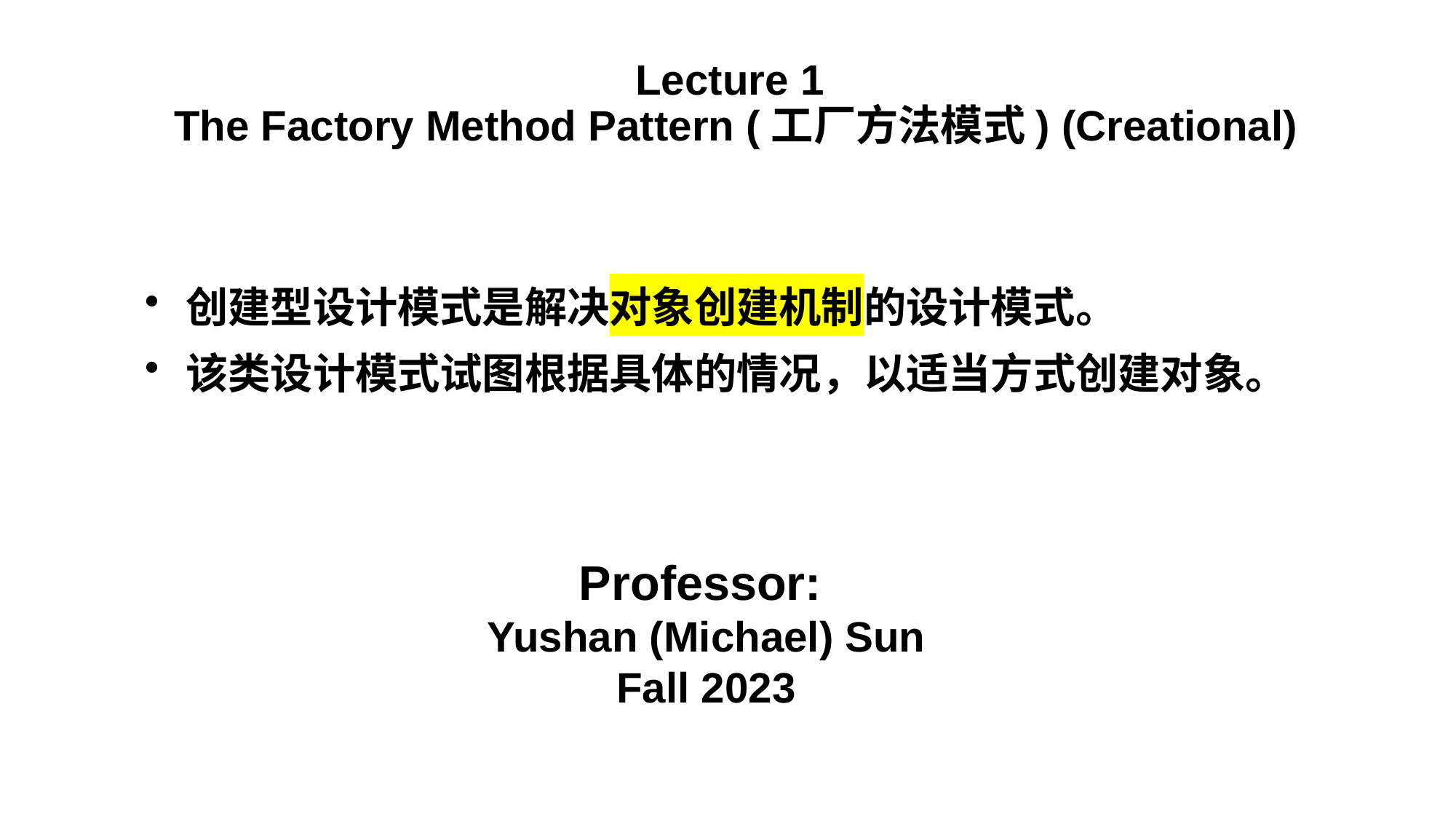

# Lecture 1 The Factory Method Pattern (工厂方法模式) (Creational)
创建型设计模式是解决对象创建机制的设计模式。
该类设计模式试图根据具体的情况，以适当方式创建对象。
Professor:
Yushan (Michael) Sun
Fall 2023
1